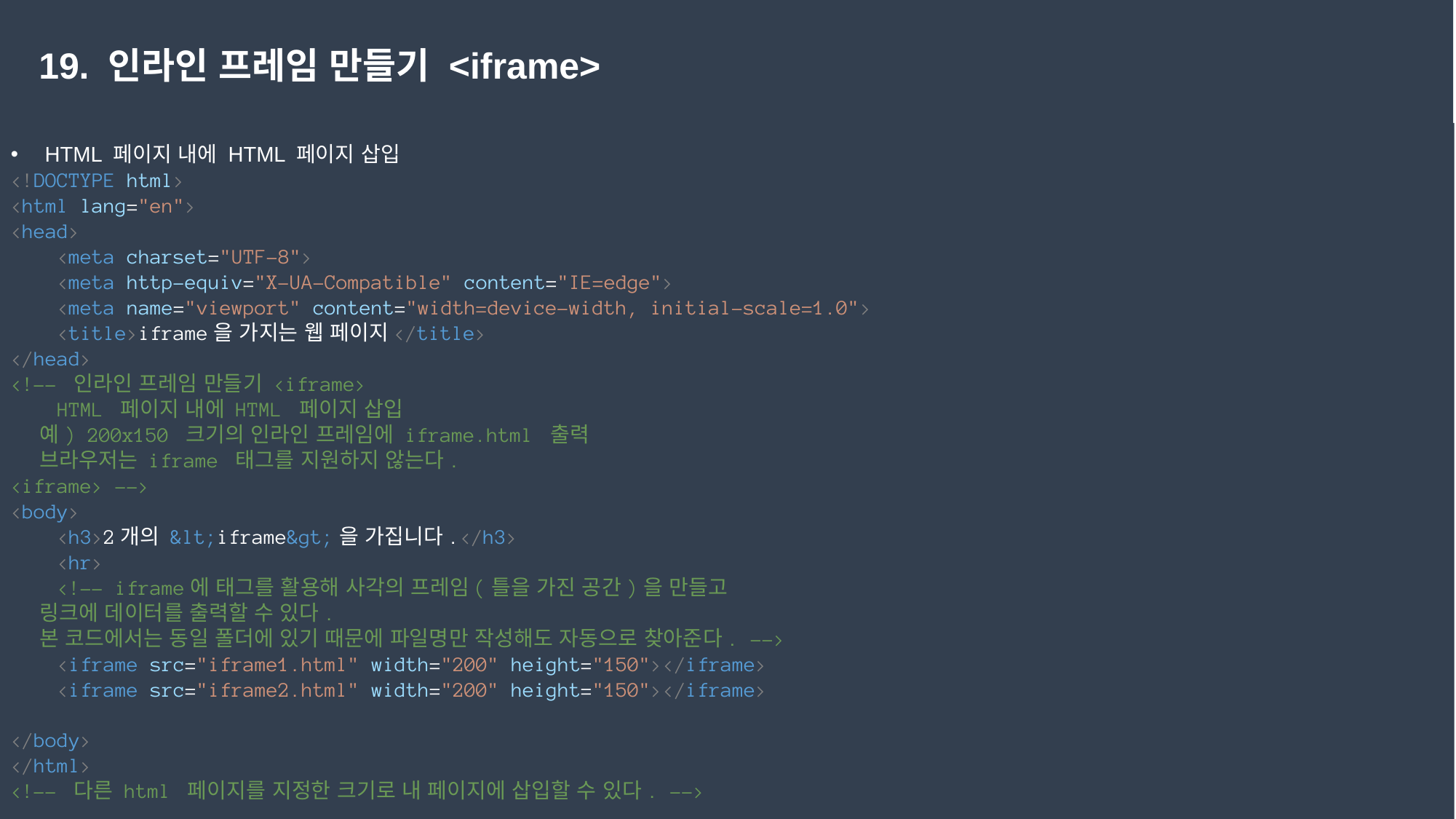

19. 인라인 프레임 만들기 <iframe>
HTML 페이지 내에 HTML 페이지 삽입
<!DOCTYPE html>
<html lang="en">
<head>
    <meta charset="UTF-8">
    <meta http-equiv="X-UA-Compatible" content="IE=edge">
    <meta name="viewport" content="width=device-width, initial-scale=1.0">
    <title>iframe을 가지는 웹 페이지</title>
</head>
<!-- 인라인 프레임 만들기 <iframe>
    HTML 페이지 내에 HTML 페이지 삽입
    예) 200x150 크기의 인라인 프레임에 iframe.html 출력
    브라우저는 iframe 태그를 지원하지 않는다.
<iframe> -->
<body>
    <h3>2개의 &lt;iframe&gt;을 가집니다.</h3>
    <hr>
    <!-- iframe에 태그를 활용해 사각의 프레임(틀을 가진 공간)을 만들고
    링크에 데이터를 출력할 수 있다.
    본 코드에서는 동일 폴더에 있기 때문에 파일명만 작성해도 자동으로 찾아준다. -->
    <iframe src="iframe1.html" width="200" height="150"></iframe>
    <iframe src="iframe2.html" width="200" height="150"></iframe>

</body>
</html>
<!-- 다른 html 페이지를 지정한 크기로 내 페이지에 삽입할 수 있다. -->

2023-02-14
권민지